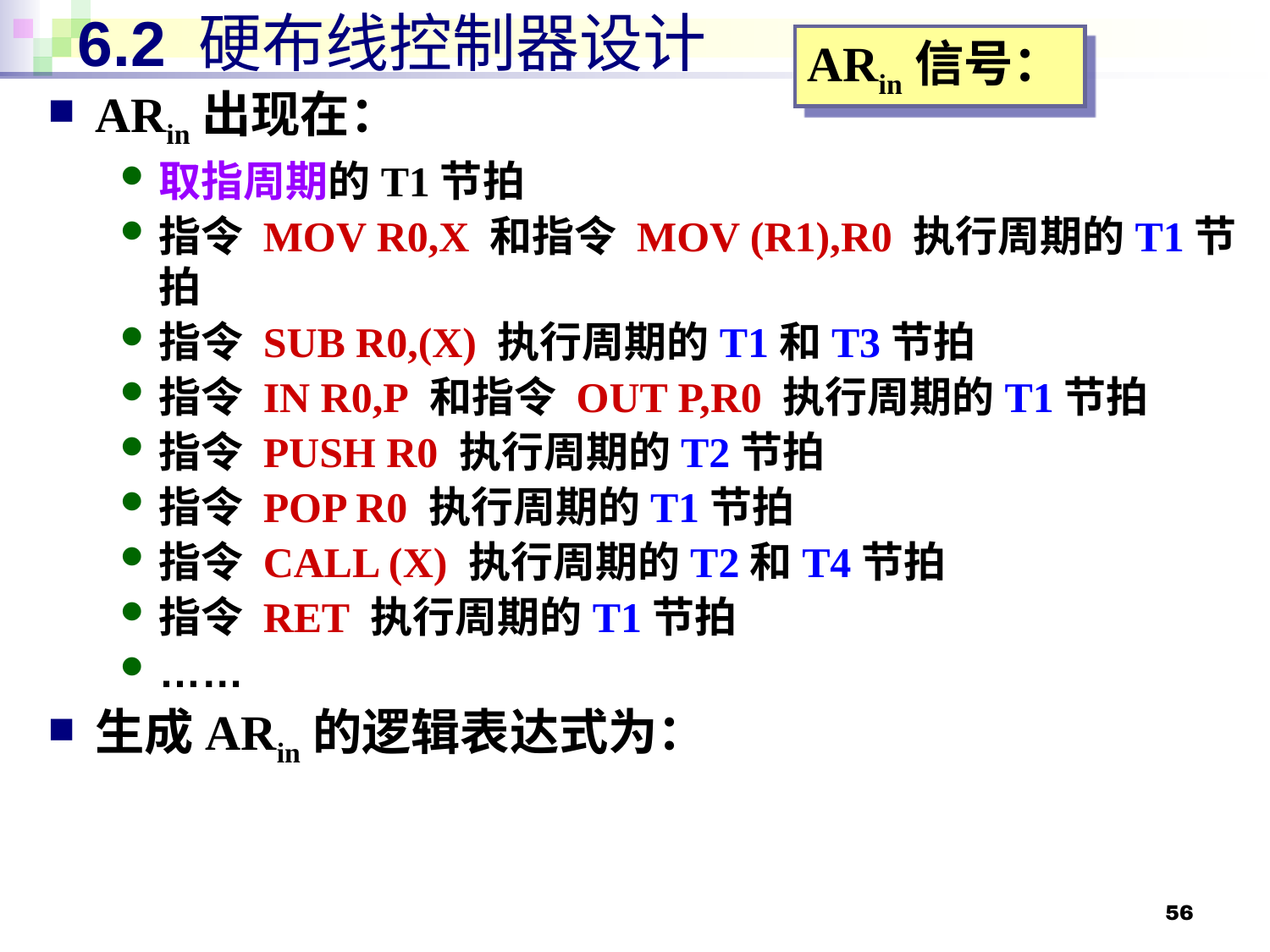

# 6.2 硬布线控制器设计
ARin信号：
ARin出现在：
取指周期的T1节拍
指令 MOV R0,X 和指令 MOV (R1),R0 执行周期的T1节拍
指令 SUB R0,(X) 执行周期的T1和T3节拍
指令 IN R0,P 和指令 OUT P,R0 执行周期的T1节拍
指令 PUSH R0 执行周期的T2节拍
指令 POP R0 执行周期的T1节拍
指令 CALL (X) 执行周期的T2和T4节拍
指令 RET 执行周期的T1节拍
……
生成ARin的逻辑表达式为：
56